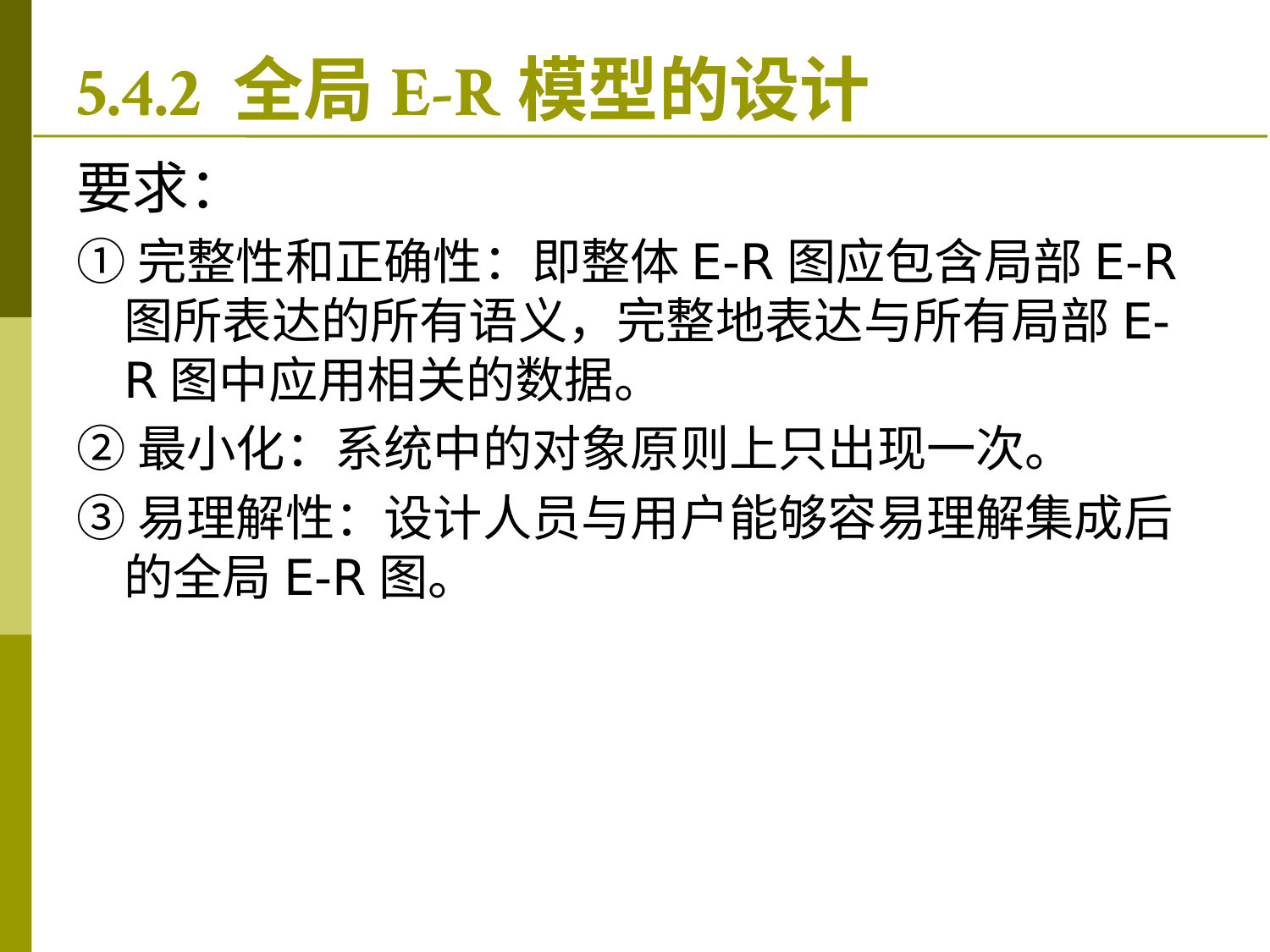

# 5.4.2 全局E-R模型的设计
要求：
①完整性和正确性：即整体E-R图应包含局部E-R图所表达的所有语义，完整地表达与所有局部E-R图中应用相关的数据。
②最小化：系统中的对象原则上只出现一次。
③易理解性：设计人员与用户能够容易理解集成后的全局E-R图。